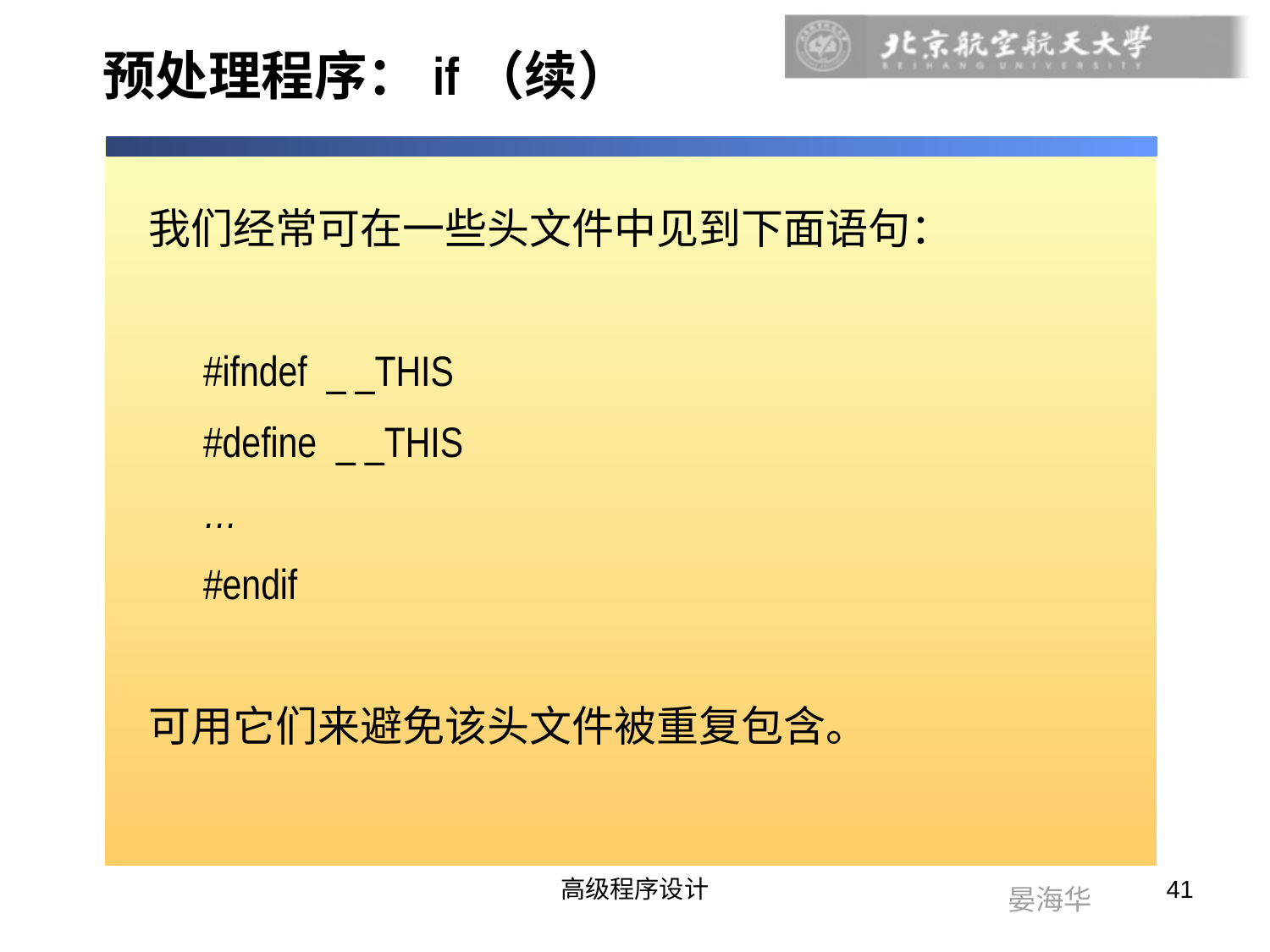

# 预处理程序：if（续）
我们经常可在一些头文件中见到下面语句：

#ifndef  _ _THIS
#define  _ _THIS
…
#endif

可用它们来避免该头文件被重复包含。
高级程序设计
41